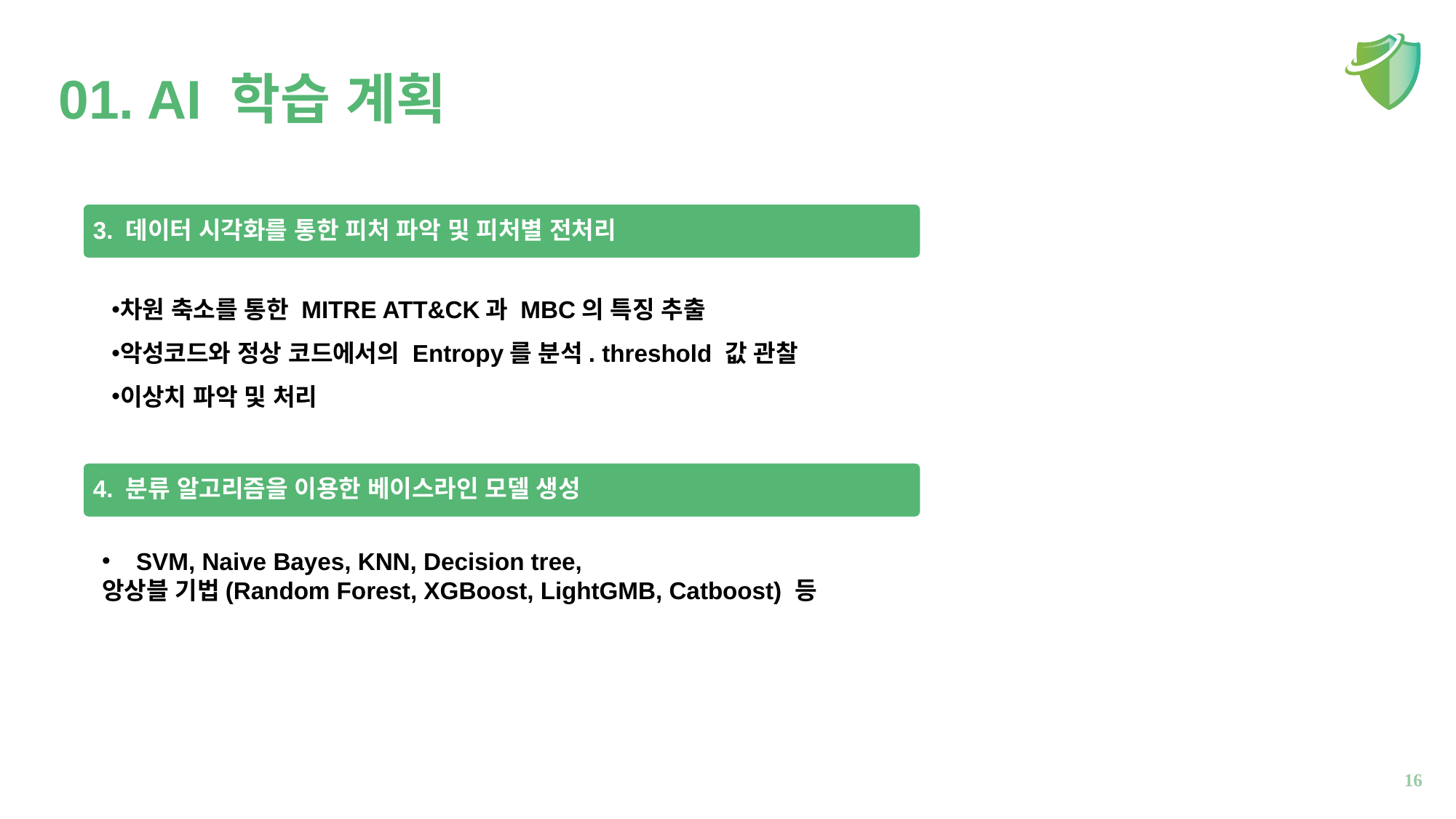

# 01. AI 학습 계획

3. 데이터 시각화를 통한 피처 파악 및 피처별 전처리

차원 축소를 통한 MITRE ATT&CK과 MBC의 특징 추출
악성코드와 정상 코드에서의 Entropy를 분석. threshold 값 관찰
이상치 파악 및 처리

4. 분류 알고리즘을 이용한 베이스라인 모델 생성
SVM, Naive Bayes, KNN, Decision tree,
앙상블 기법(Random Forest, XGBoost, LightGMB, Catboost) 등
16